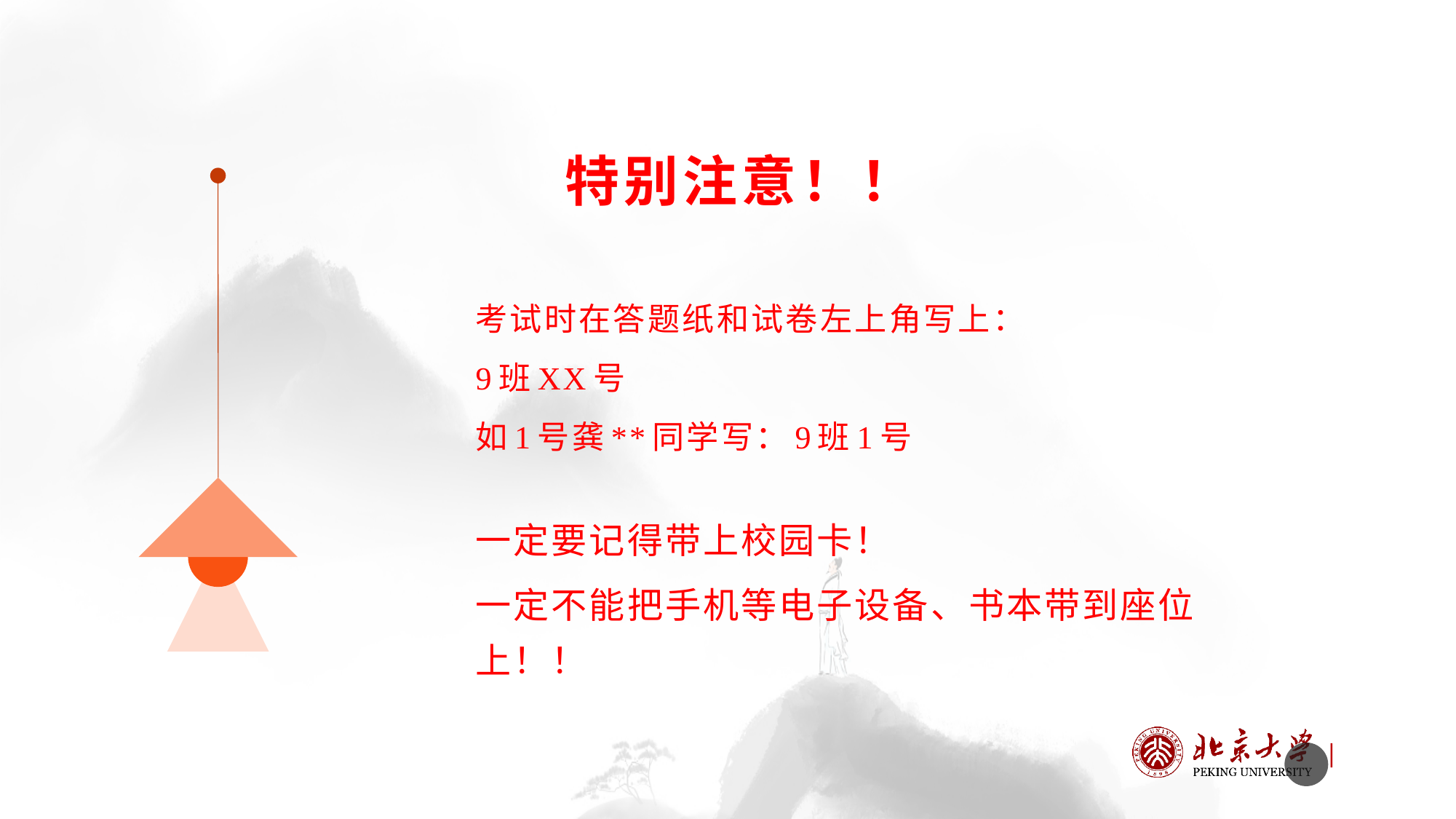

特别注意！！

考试时在答题纸和试卷左上角写上：
9班XX号
如1号龚**同学写：9班1号

一定要记得带上校园卡！
一定不能把手机等电子设备、书本带到座位上！！

49